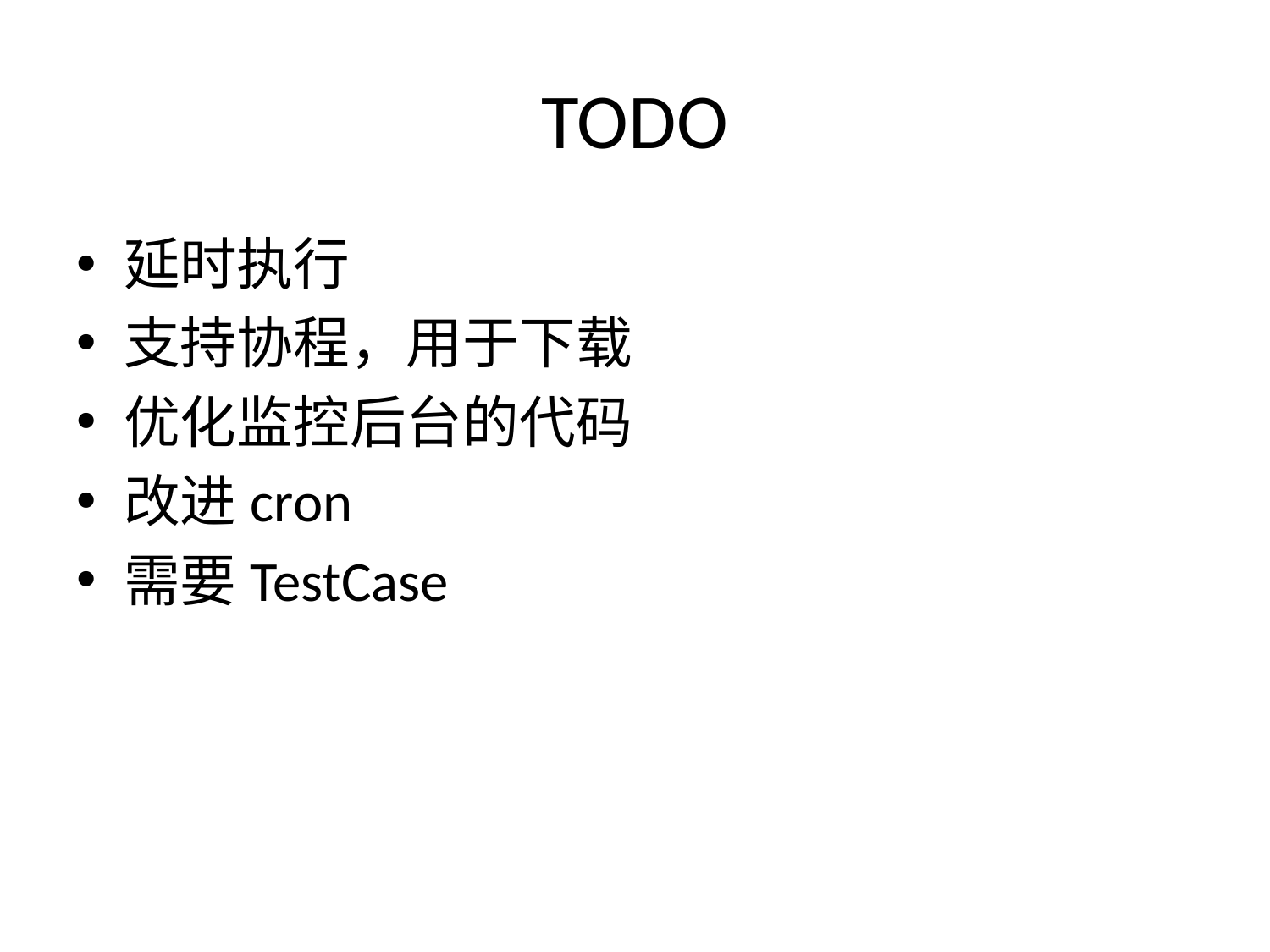

# TODO
延时执行
支持协程，用于下载
优化监控后台的代码
改进cron
需要TestCase